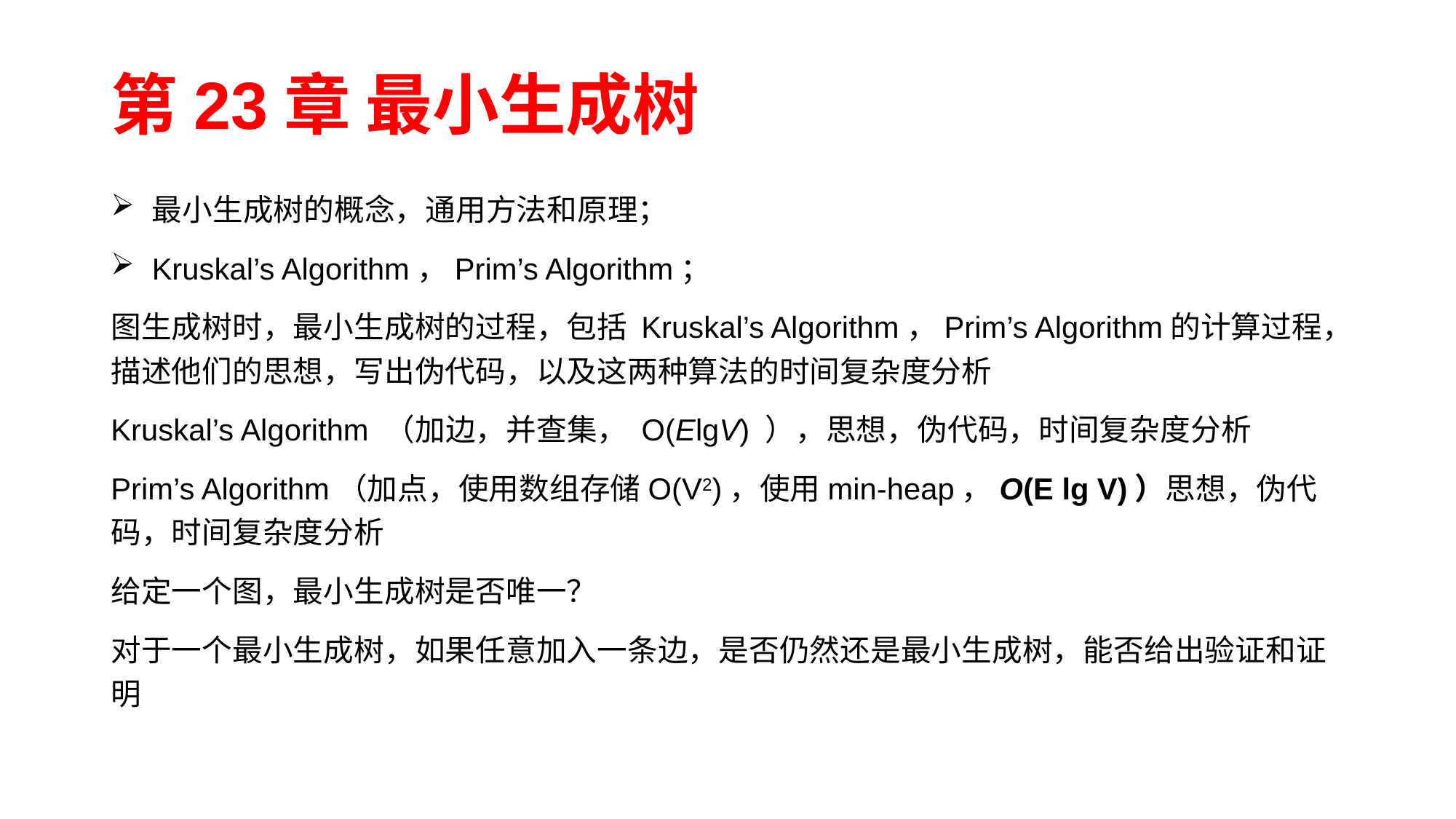

# 第23章 最小生成树
最小生成树的概念，通用方法和原理；
Kruskal’s Algorithm，Prim’s Algorithm；
图生成树时，最小生成树的过程，包括 Kruskal’s Algorithm，Prim’s Algorithm的计算过程，描述他们的思想，写出伪代码，以及这两种算法的时间复杂度分析
Kruskal’s Algorithm （加边，并查集， O(ElgV) ），思想，伪代码，时间复杂度分析
Prim’s Algorithm（加点，使用数组存储O(V2)，使用min-heap，O(E lg V)）思想，伪代码，时间复杂度分析
给定一个图，最小生成树是否唯一？
对于一个最小生成树，如果任意加入一条边，是否仍然还是最小生成树，能否给出验证和证明